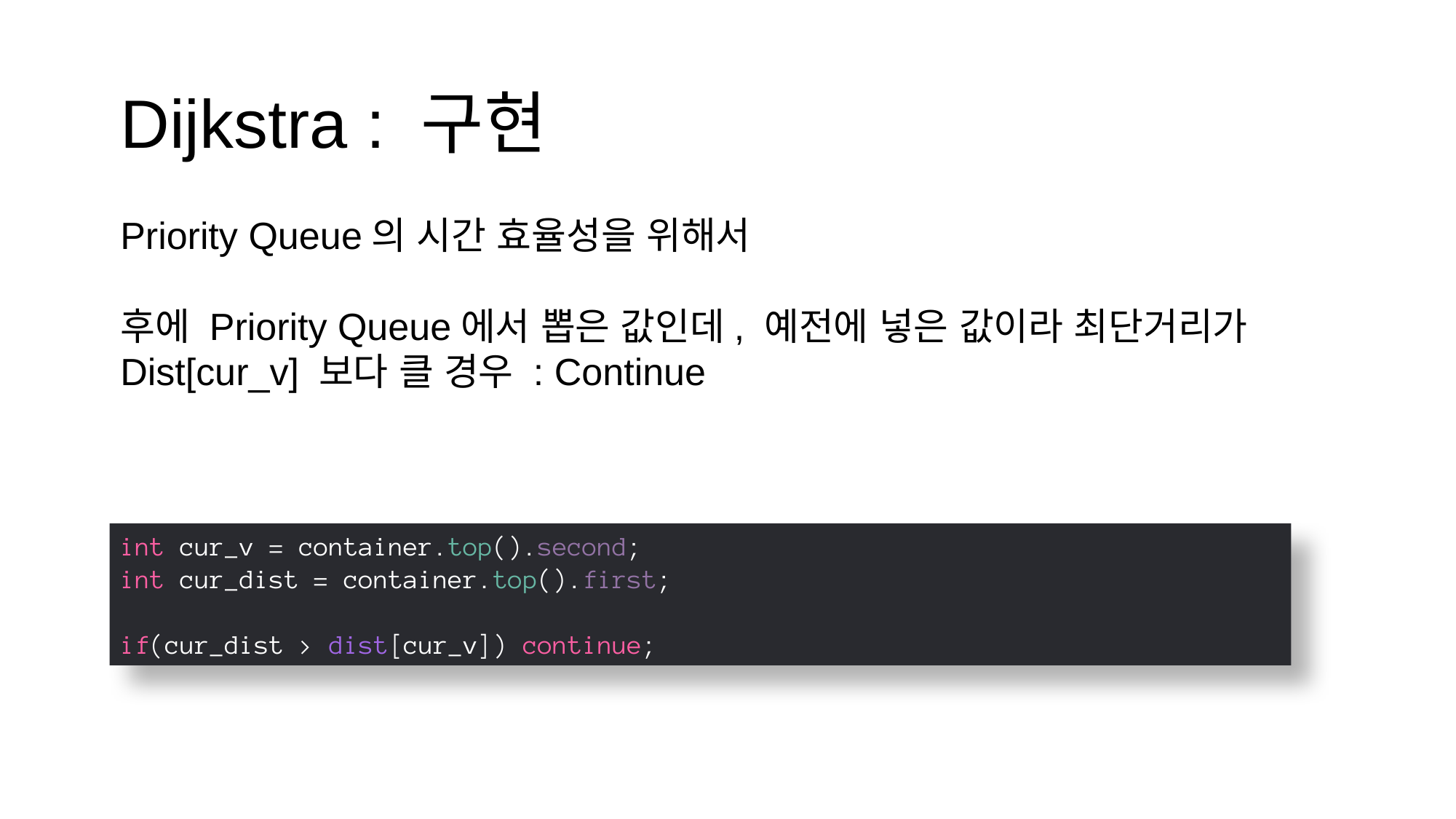

Dijkstra : 구현
Priority Queue의 시간 효율성을 위해서

후에 Priority Queue에서 뽑은 값인데, 예전에 넣은 값이라 최단거리가 Dist[cur_v] 보다 클 경우 : Continue
int cur_v = container.top().second;
int cur_dist = container.top().first;
if(cur_dist > dist[cur_v]) continue;